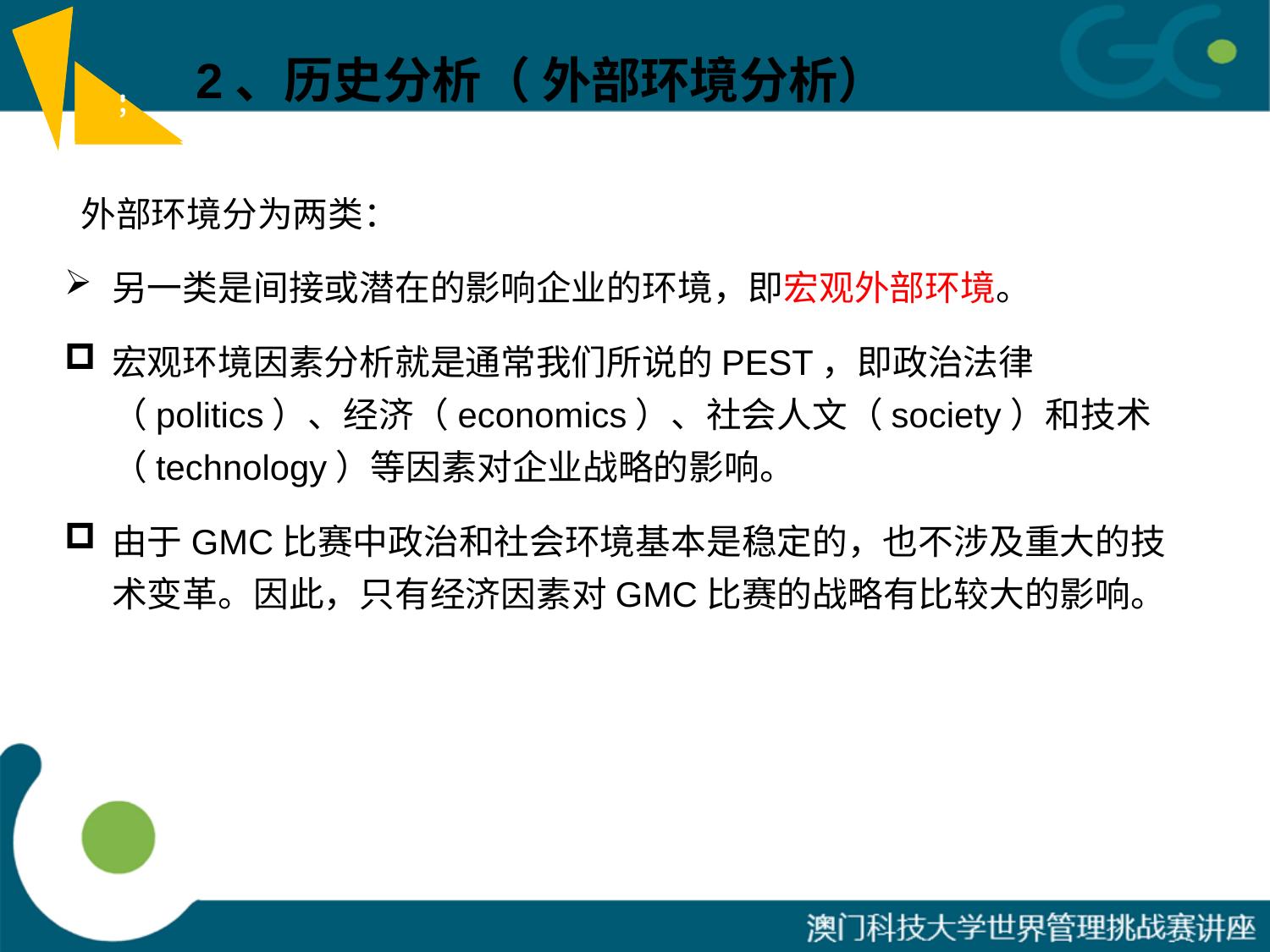

2、历史分析（ 外部环境分析）

；
；
 外部环境分为两类：
另一类是间接或潜在的影响企业的环境，即宏观外部环境。
宏观环境因素分析就是通常我们所说的PEST，即政治法律（politics）、经济（economics）、社会人文（society）和技术（technology）等因素对企业战略的影响。
由于GMC比赛中政治和社会环境基本是稳定的，也不涉及重大的技术变革。因此，只有经济因素对GMC比赛的战略有比较大的影响。